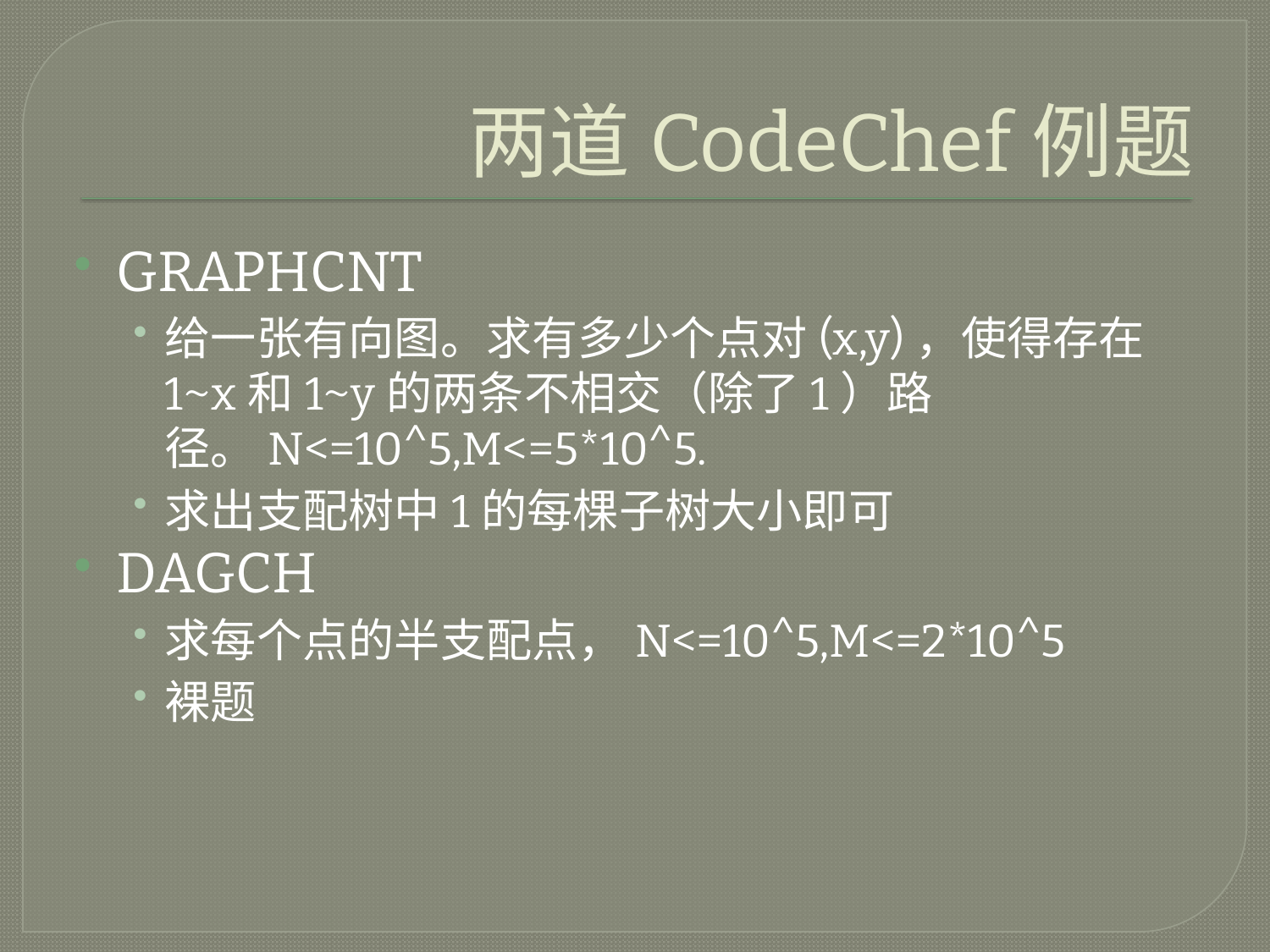

# 两道CodeChef例题
GRAPHCNT
给一张有向图。求有多少个点对(x,y)，使得存在1~x和1~y的两条不相交（除了1）路径。N<=10^5,M<=5*10^5.
求出支配树中1的每棵子树大小即可
DAGCH
求每个点的半支配点，N<=10^5,M<=2*10^5
裸题